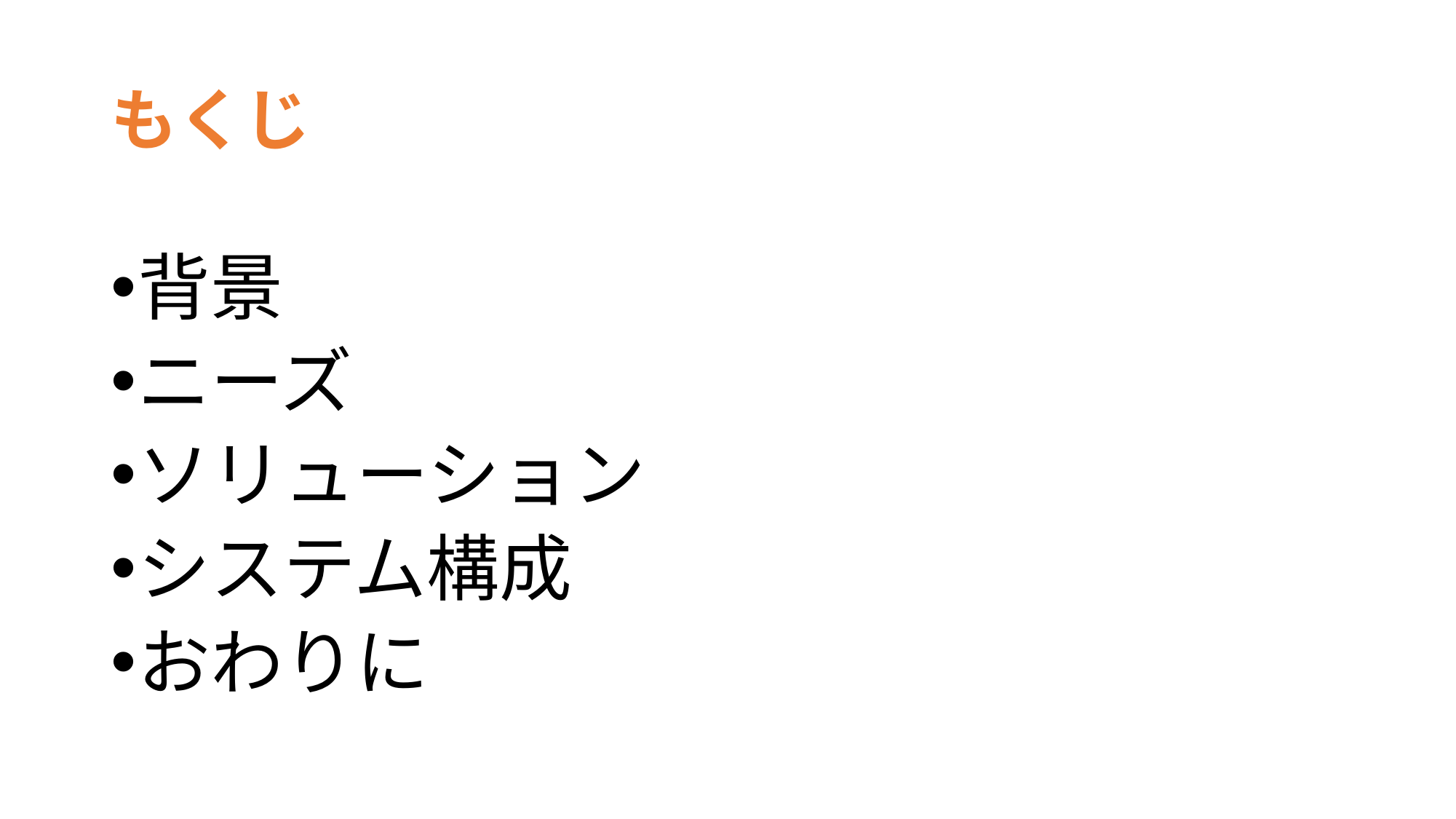

# もくじ
背景
ニーズ
ソリューション
システム構成
おわりに